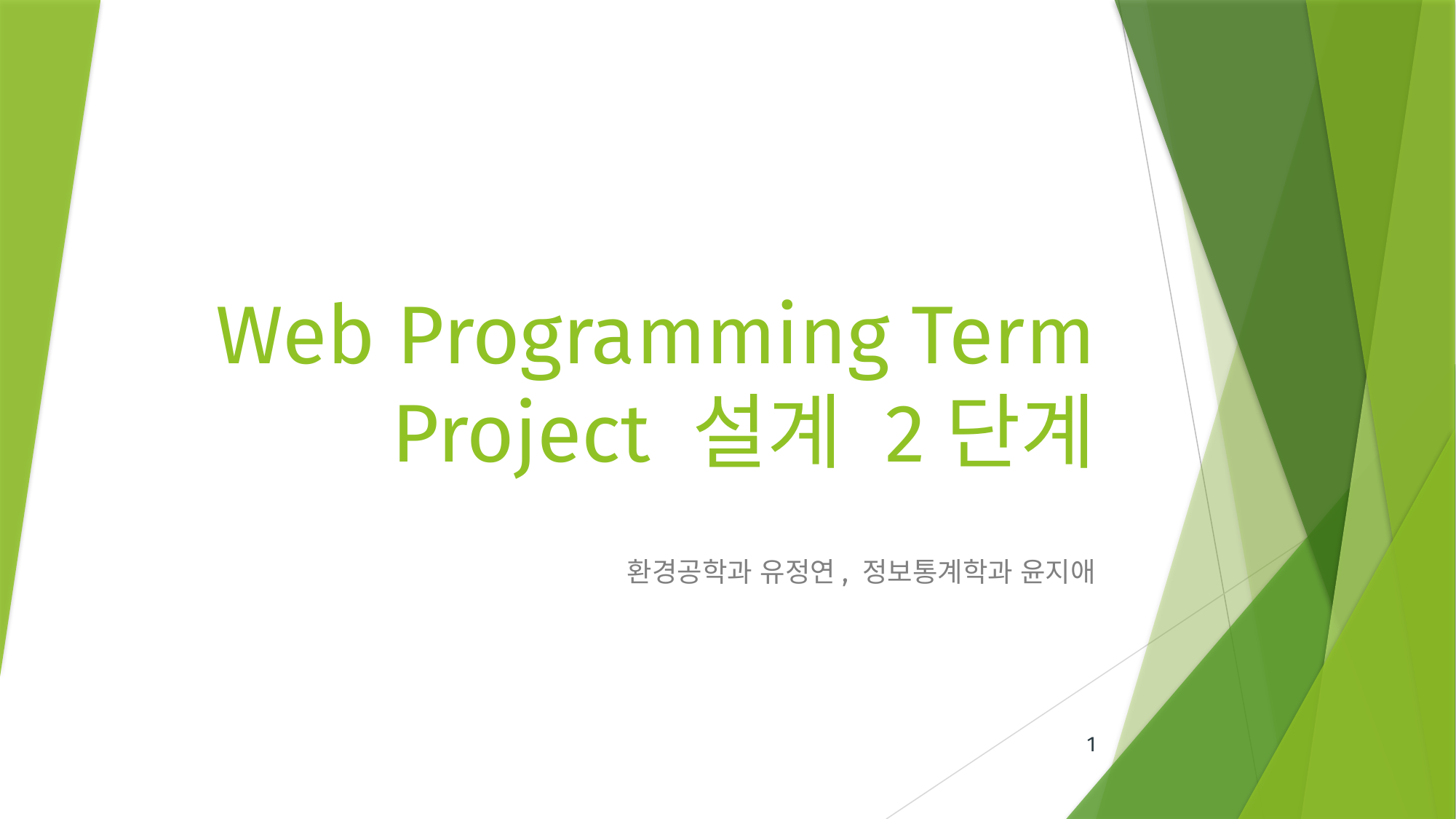

# Web Programming Term Project 설계 2단계
환경공학과 유정연, 정보통계학과 윤지애
1